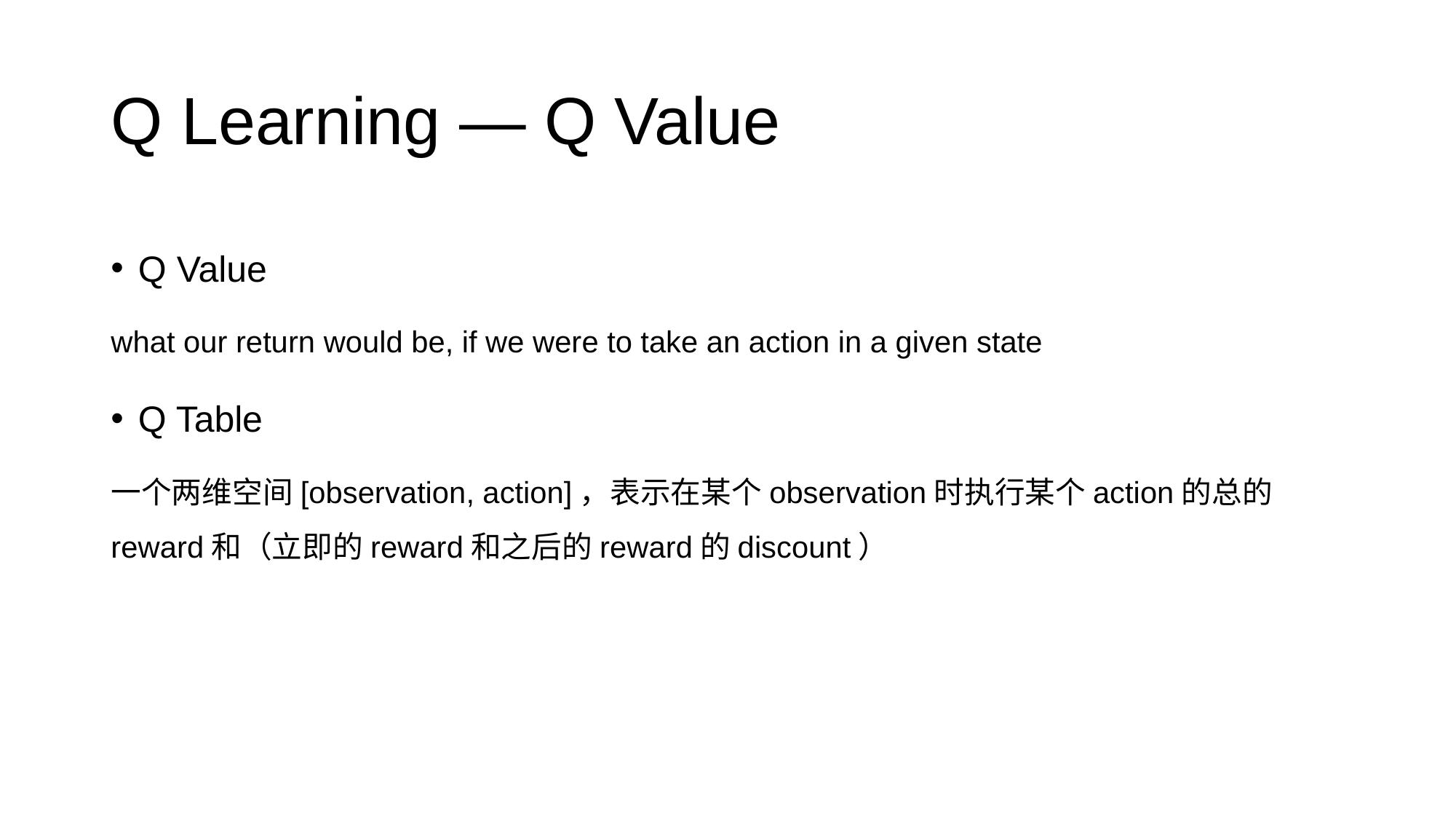

# Q Learning — Q Value
Q Value
what our return would be, if we were to take an action in a given state
Q Table
一个两维空间[observation, action]，表示在某个observation时执行某个action的总的reward和（立即的reward和之后的reward的discount）